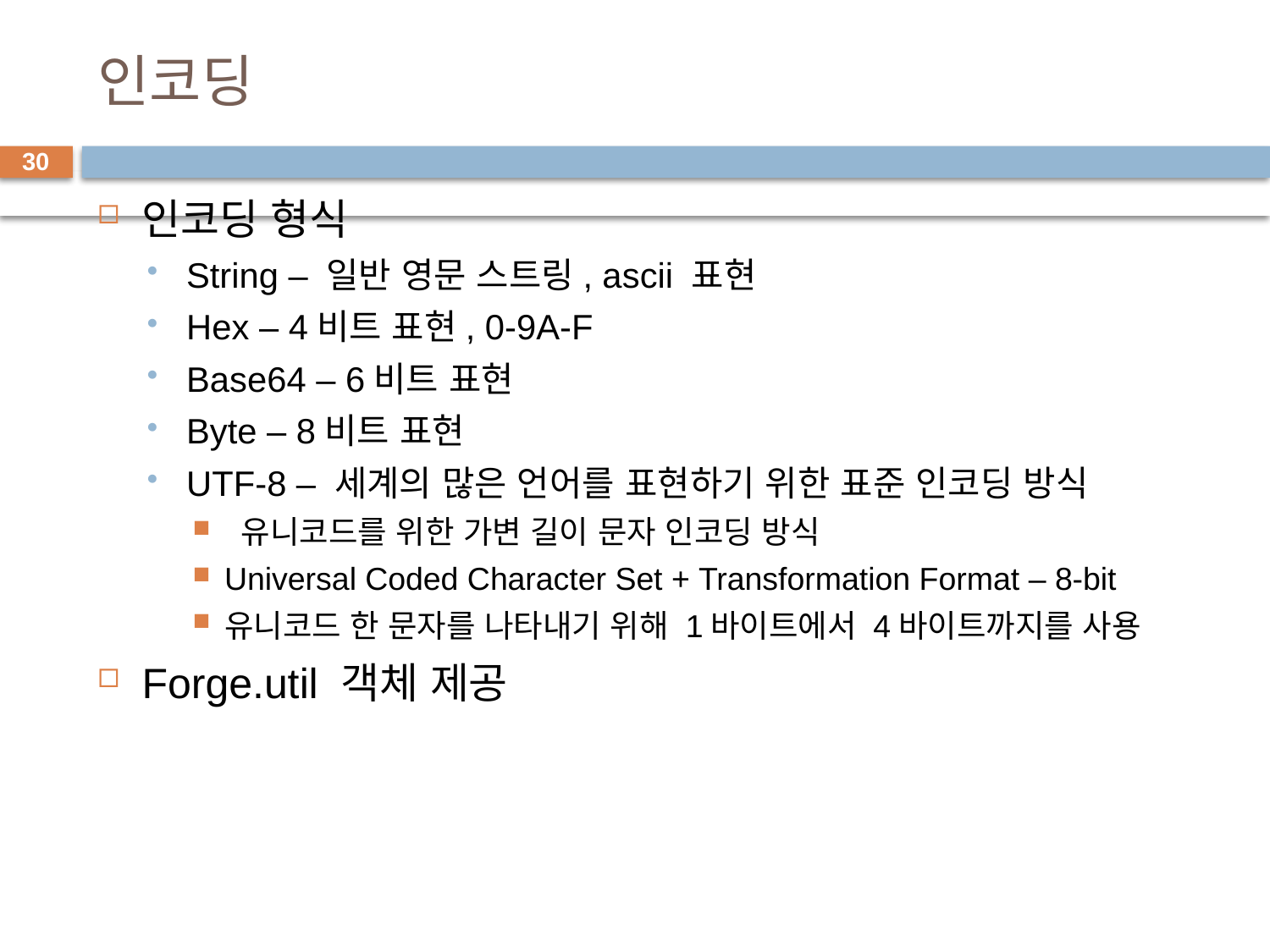

# 인코딩
30
인코딩 형식
String – 일반 영문 스트링, ascii 표현
Hex – 4비트 표현, 0-9A-F
Base64 – 6비트 표현
Byte – 8비트 표현
UTF-8 – 세계의 많은 언어를 표현하기 위한 표준 인코딩 방식
 유니코드를 위한 가변 길이 문자 인코딩 방식
Universal Coded Character Set + Transformation Format – 8-bit
유니코드 한 문자를 나타내기 위해 1바이트에서 4바이트까지를 사용
Forge.util 객체 제공